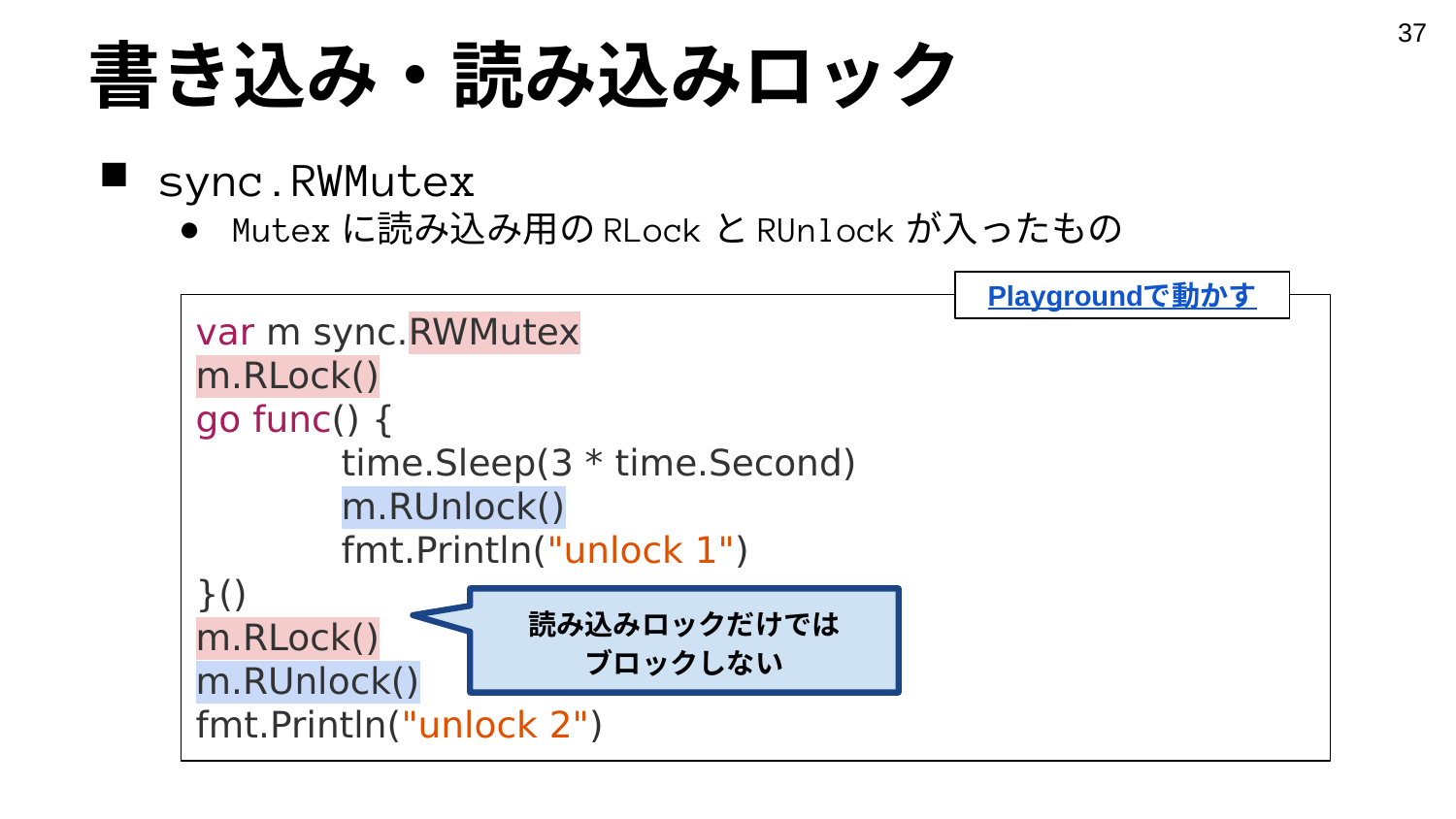

37
# 書き込み・読み込みロック
sync.RWMutex
Mutexに読み込み用のRLockとRUnlockが入ったもの
Playgroundで動かす
var m sync.RWMutex
m.RLock()
go func() {
	time.Sleep(3 * time.Second)
	m.RUnlock()
	fmt.Println("unlock 1")
}()
m.RLock()
m.RUnlock()
fmt.Println("unlock 2")
読み込みロックだけでは
ブロックしない